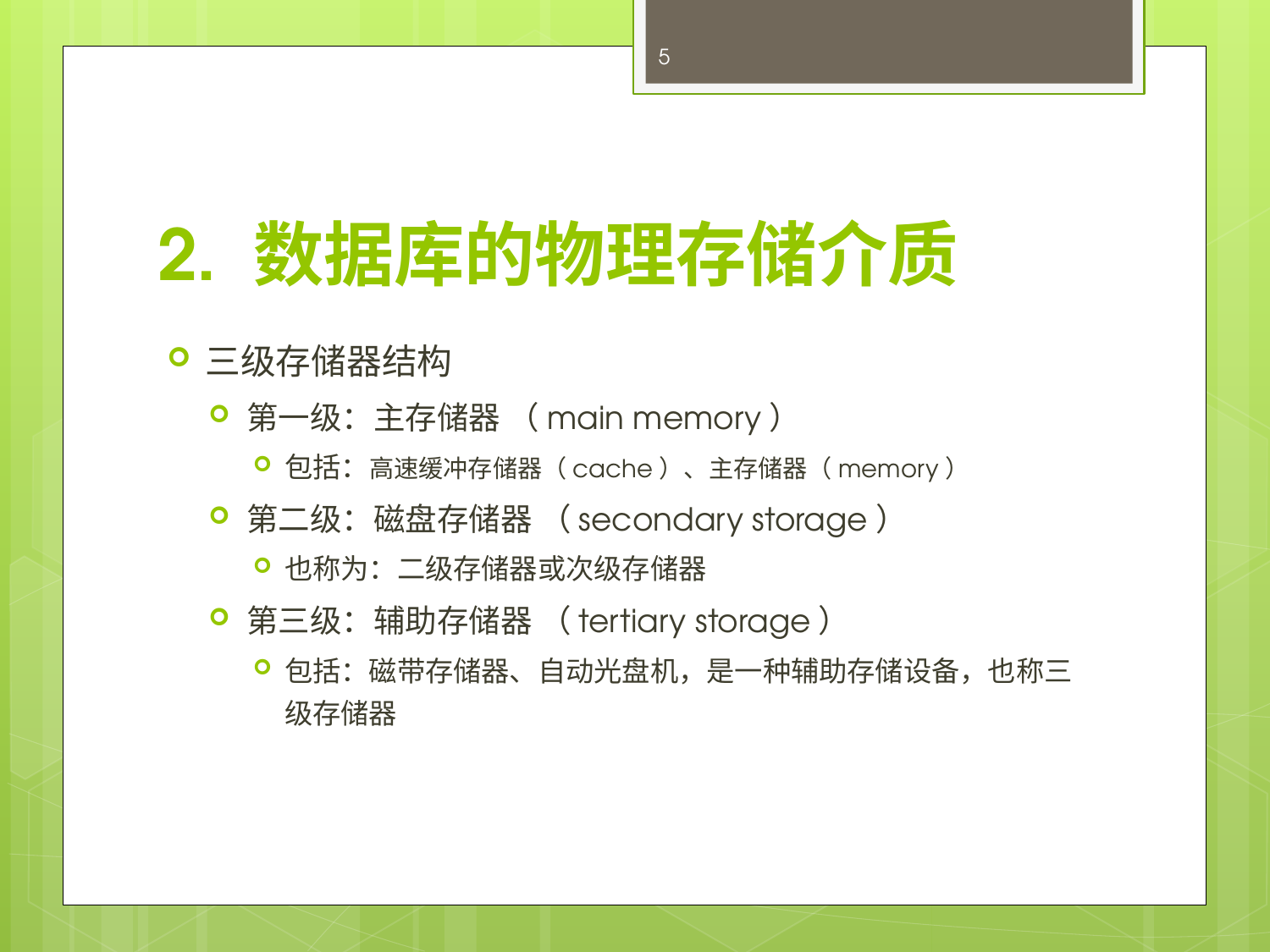

5
# 2. 数据库的物理存储介质
三级存储器结构
第一级：主存储器 （main memory）
包括：高速缓冲存储器（cache）、主存储器（memory）
第二级：磁盘存储器 （secondary storage）
也称为：二级存储器或次级存储器
第三级：辅助存储器 （tertiary storage）
包括：磁带存储器、自动光盘机，是一种辅助存储设备，也称三级存储器